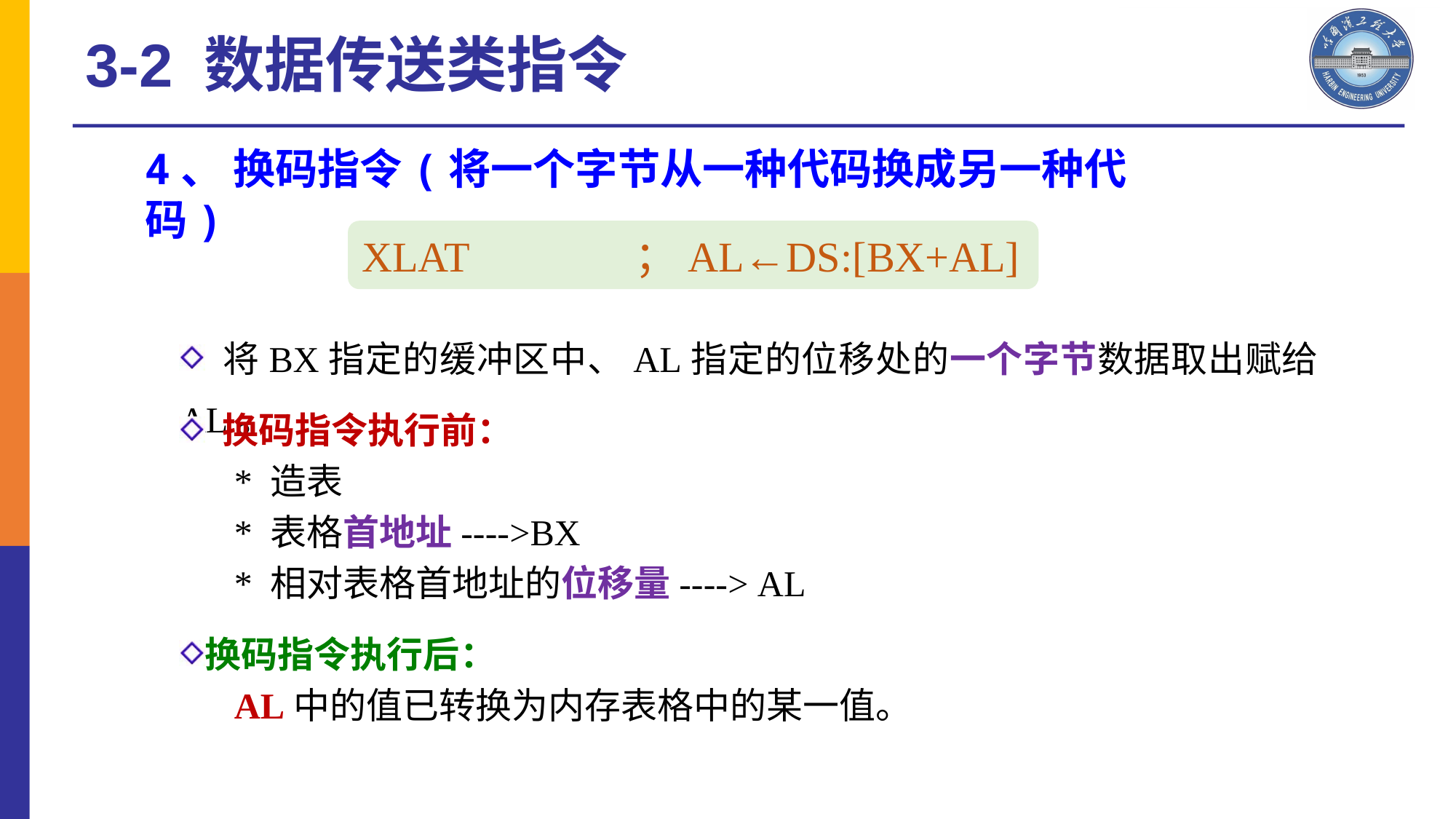

3-2 数据传送类指令
4、 换码指令(将一个字节从一种代码换成另一种代码)
XLAT	；AL←DS:[BX+AL]
 将BX指定的缓冲区中、AL指定的位移处的一个字节数据取出赋给AL。
 换码指令执行前：
* 造表
* 表格首地址---->BX
* 相对表格首地址的位移量----> AL
换码指令执行后：
AL中的值已转换为内存表格中的某一值。